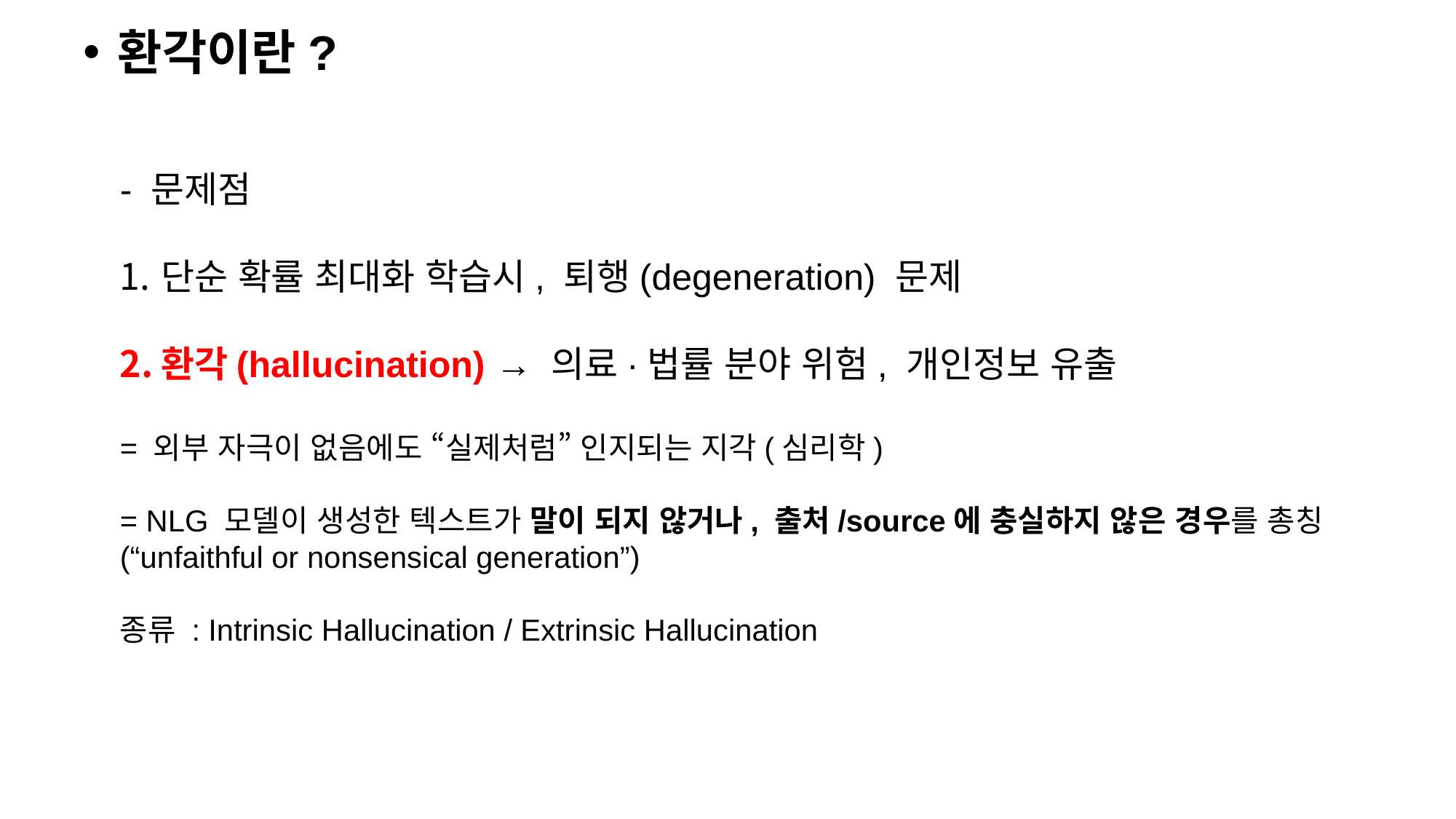

환각이란?
- 문제점

단순 확률 최대화 학습시, 퇴행(degeneration) 문제

환각(hallucination) → 의료·법률 분야 위험, 개인정보 유출

= 외부 자극이 없음에도 “실제처럼” 인지되는 지각(심리학)

= NLG 모델이 생성한 텍스트가 말이 되지 않거나, 출처/source에 충실하지 않은 경우를 총칭(“unfaithful or nonsensical generation”)

종류 : Intrinsic Hallucination / Extrinsic Hallucination